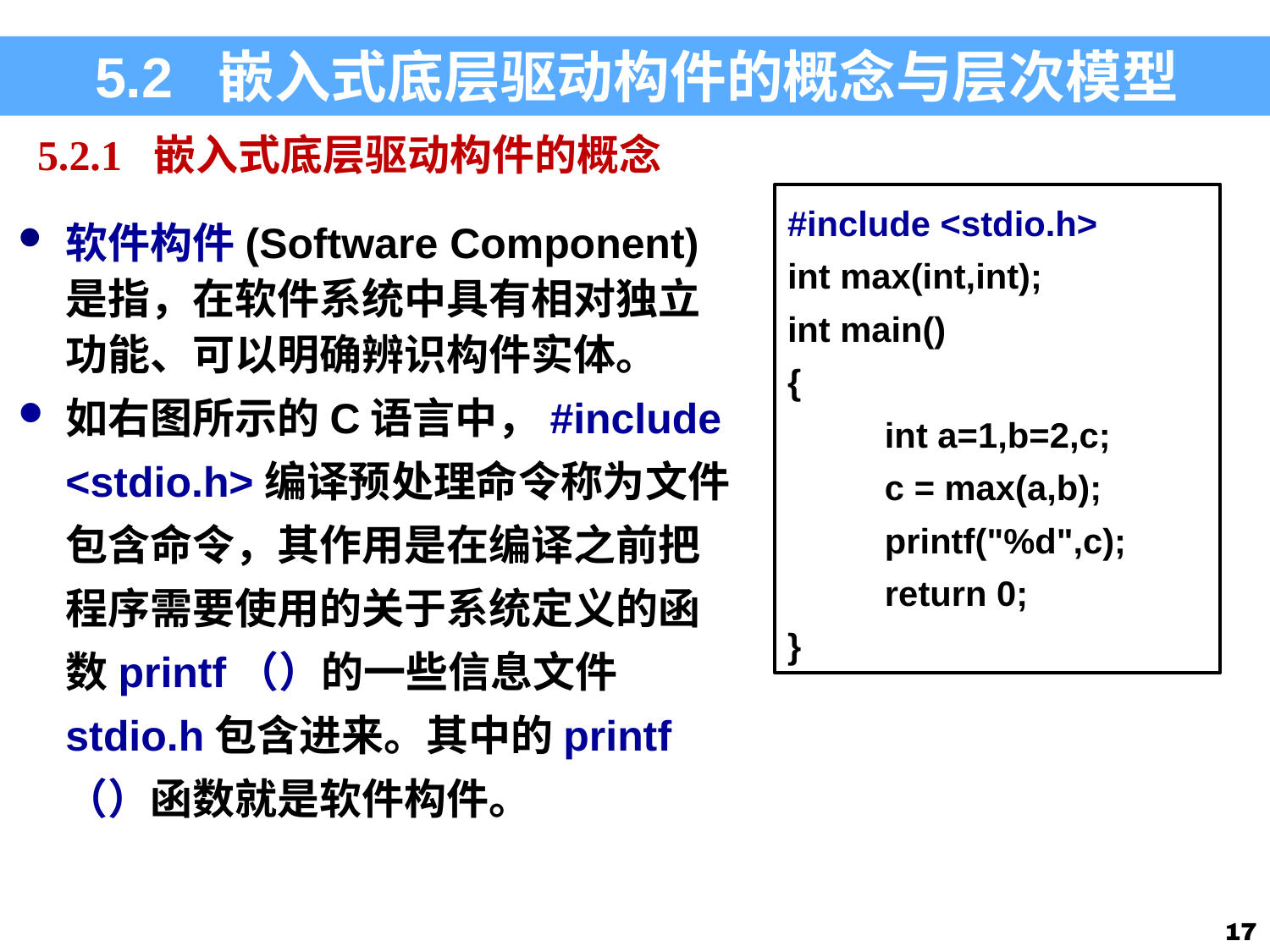

5.2  嵌入式底层驱动构件的概念与层次模型
5.2.1  嵌入式底层驱动构件的概念
#include <stdio.h>
int max(int,int);
int main()
{
          int a=1,b=2,c;
          c = max(a,b);
          printf("%d",c);
          return 0;
}
软件构件(Software Component)是指，在软件系统中具有相对独立功能、可以明确辨识构件实体。
如右图所示的C语言中，#include <stdio.h>编译预处理命令称为文件包含命令，其作用是在编译之前把程序需要使用的关于系统定义的函数printf（）的一些信息文件stdio.h包含进来。其中的printf（）函数就是软件构件。

17